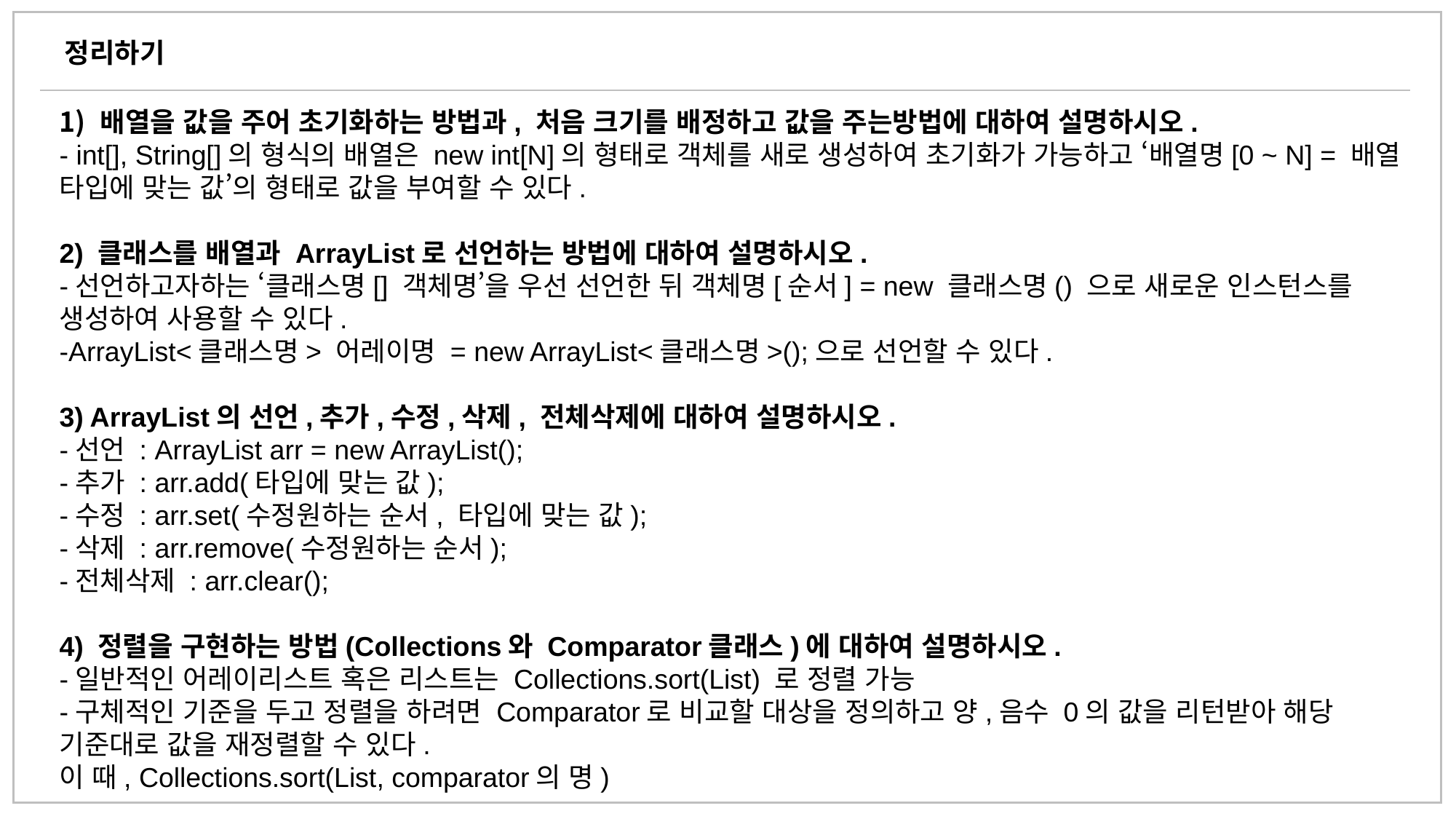

정리하기
배열을 값을 주어 초기화하는 방법과, 처음 크기를 배정하고 값을 주는방법에 대하여 설명하시오.
- int[], String[]의 형식의 배열은 new int[N]의 형태로 객체를 새로 생성하여 초기화가 가능하고 ‘배열명[0 ~ N] = 배열 타입에 맞는 값’의 형태로 값을 부여할 수 있다.

2) 클래스를 배열과 ArrayList로 선언하는 방법에 대하여 설명하시오.
-선언하고자하는 ‘클래스명[] 객체명’을 우선 선언한 뒤 객체명[순서] = new 클래스명() 으로 새로운 인스턴스를 생성하여 사용할 수 있다.
-ArrayList<클래스명> 어레이명 = new ArrayList<클래스명>();으로 선언할 수 있다.

3) ArrayList의 선언,추가,수정,삭제, 전체삭제에 대하여 설명하시오.
-선언 : ArrayList arr = new ArrayList();
-추가 : arr.add(타입에 맞는 값);
-수정 : arr.set(수정원하는 순서, 타입에 맞는 값);
-삭제 : arr.remove(수정원하는 순서);
-전체삭제 : arr.clear();

4) 정렬을 구현하는 방법(Collections와 Comparator클래스)에 대하여 설명하시오.
-일반적인 어레이리스트 혹은 리스트는 Collections.sort(List) 로 정렬 가능
-구체적인 기준을 두고 정렬을 하려면 Comparator로 비교할 대상을 정의하고 양,음수 0의 값을 리턴받아 해당 기준대로 값을 재정렬할 수 있다.
이 때, Collections.sort(List, comparator의 명)